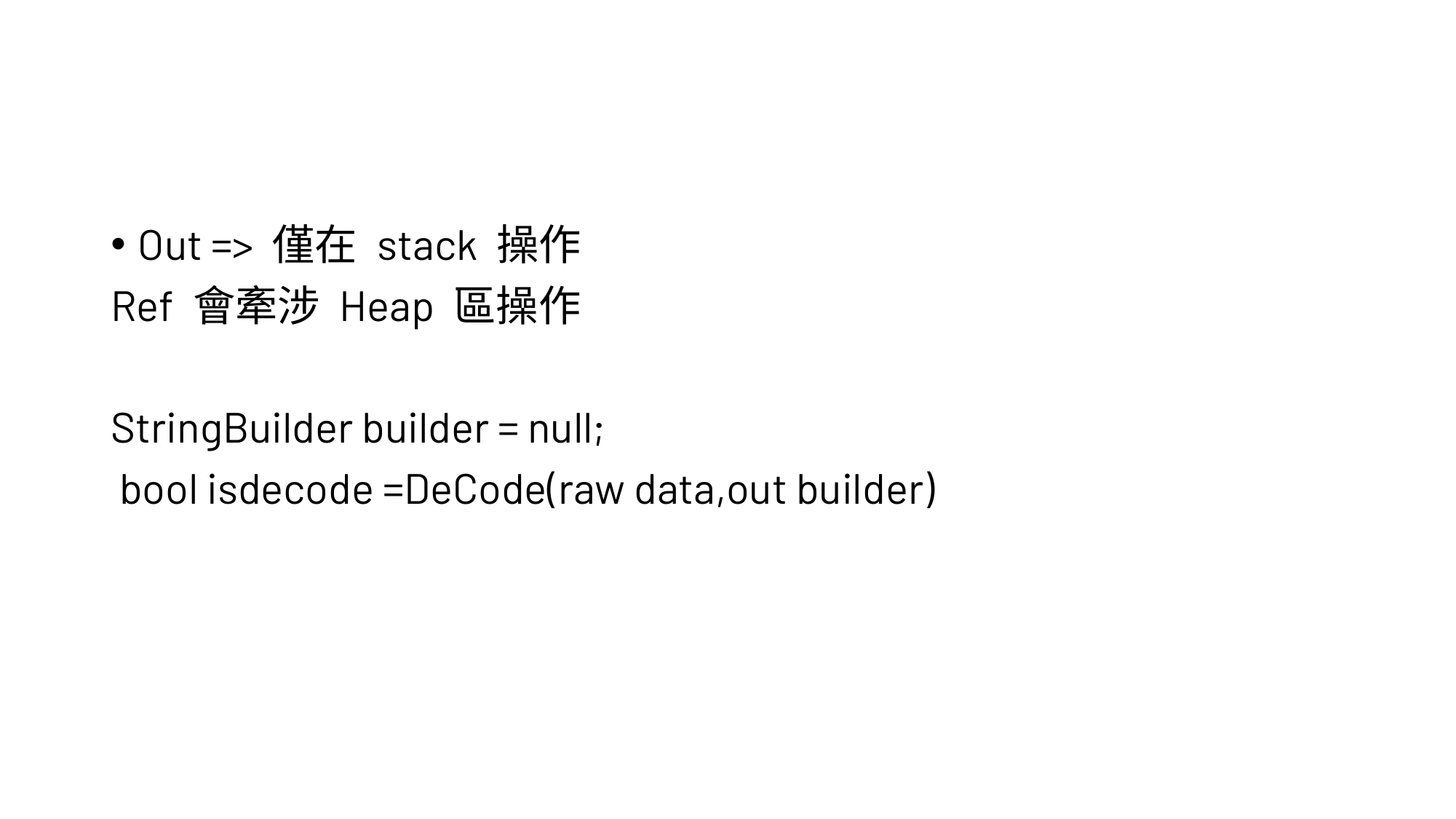

#
Out => 僅在 stack 操作
Ref 會牽涉 Heap 區操作

StringBuilder builder = null;
 bool isdecode =DeCode(raw data,out builder)